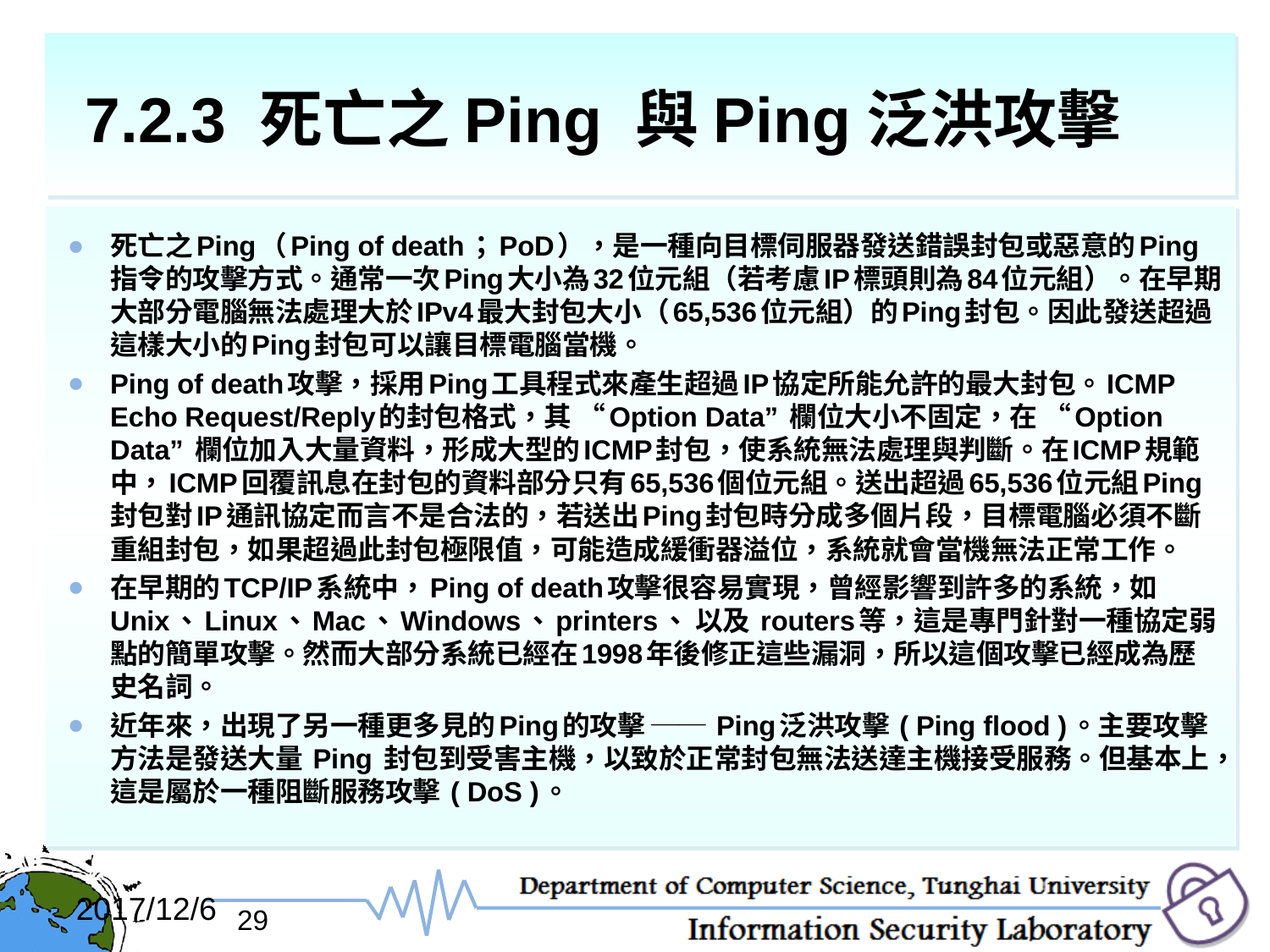

# 7.2.3 死亡之Ping 與Ping泛洪攻擊
死亡之Ping（Ping of death；PoD），是一種向目標伺服器發送錯誤封包或惡意的Ping指令的攻擊方式。通常一次Ping大小為32位元組（若考慮IP標頭則為84位元組）。在早期大部分電腦無法處理大於IPv4最大封包大小（65,536位元組）的Ping封包。因此發送超過這樣大小的Ping封包可以讓目標電腦當機。
Ping of death攻擊，採用Ping工具程式來產生超過IP協定所能允許的最大封包。ICMP Echo Request/Reply的封包格式，其 “Option Data” 欄位大小不固定，在 “Option Data” 欄位加入大量資料，形成大型的ICMP封包，使系統無法處理與判斷。在ICMP規範中，ICMP回覆訊息在封包的資料部分只有65,536個位元組。送出超過65,536位元組Ping封包對IP通訊協定而言不是合法的，若送出Ping封包時分成多個片段，目標電腦必須不斷重組封包，如果超過此封包極限值，可能造成緩衝器溢位，系統就會當機無法正常工作。
在早期的TCP/IP系統中，Ping of death攻擊很容易實現，曾經影響到許多的系統，如Unix、Linux、Mac、Windows、printers、 以及 routers等，這是專門針對一種協定弱點的簡單攻擊。然而大部分系統已經在1998年後修正這些漏洞，所以這個攻擊已經成為歷史名詞。
近年來，出現了另一種更多見的Ping的攻擊 ── Ping泛洪攻擊 ( Ping flood )。主要攻擊方法是發送大量 Ping 封包到受害主機，以致於正常封包無法送達主機接受服務。但基本上，這是屬於一種阻斷服務攻擊 ( DoS )。
2017/12/6
29